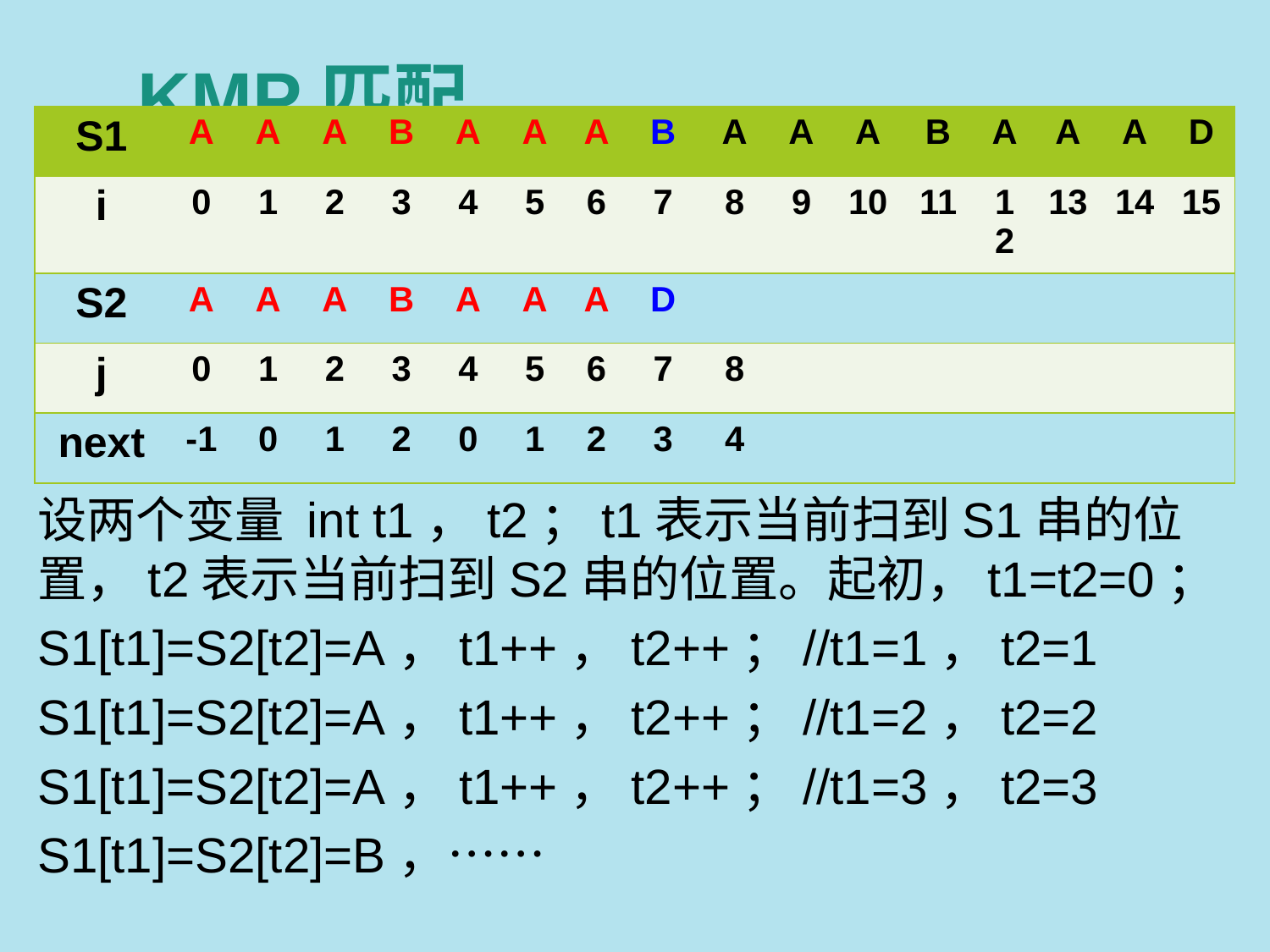

# KMP匹配
| S1 | A | A | A | B | A | A | A | B | A | A | A | B | A | A | A | D |
| --- | --- | --- | --- | --- | --- | --- | --- | --- | --- | --- | --- | --- | --- | --- | --- | --- |
| i | 0 | 1 | 2 | 3 | 4 | 5 | 6 | 7 | 8 | 9 | 10 | 11 | 12 | 13 | 14 | 15 |
| S2 | A | A | A | B | A | A | A | D |  |  |  |  |  |  |  |  |
| j | 0 | 1 | 2 | 3 | 4 | 5 | 6 | 7 | 8 |  |  |  |  |  |  |  |
| next | -1 | 0 | 1 | 2 | 0 | 1 | 2 | 3 | 4 |  |  |  |  |  |  |  |

设两个变量 int t1，t2；t1表示当前扫到S1串的位置，t2表示当前扫到S2串的位置。起初，t1=t2=0；
S1[t1]=S2[t2]=A，t1++，t2++；//t1=1，t2=1
S1[t1]=S2[t2]=A，t1++，t2++；//t1=2，t2=2
S1[t1]=S2[t2]=A，t1++，t2++；//t1=3，t2=3
S1[t1]=S2[t2]=B，……